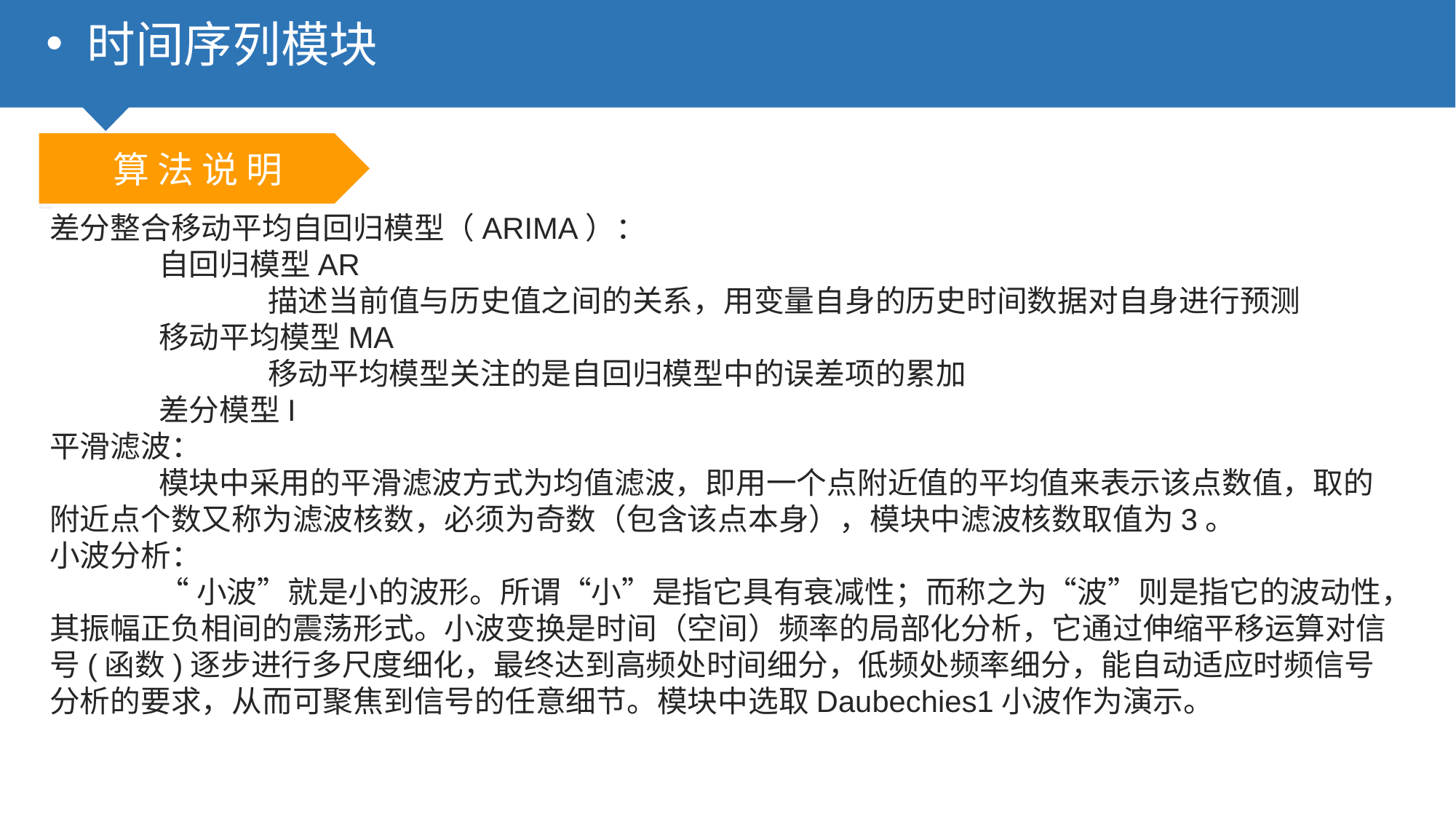

时间序列模块

算 法 说 明
差分整合移动平均自回归模型（ARIMA）：
	自回归模型AR
		描述当前值与历史值之间的关系，用变量自身的历史时间数据对自身进行预测
	移动平均模型MA
		移动平均模型关注的是自回归模型中的误差项的累加
	差分模型I
平滑滤波：
	模块中采用的平滑滤波方式为均值滤波，即用一个点附近值的平均值来表示该点数值，取的附近点个数又称为滤波核数，必须为奇数（包含该点本身），模块中滤波核数取值为3。
小波分析：
	“小波”就是小的波形。所谓“小”是指它具有衰减性；而称之为“波”则是指它的波动性，其振幅正负相间的震荡形式。小波变换是时间（空间）频率的局部化分析，它通过伸缩平移运算对信号(函数)逐步进行多尺度细化，最终达到高频处时间细分，低频处频率细分，能自动适应时频信号分析的要求，从而可聚焦到信号的任意细节。模块中选取Daubechies1小波作为演示。
国外研究